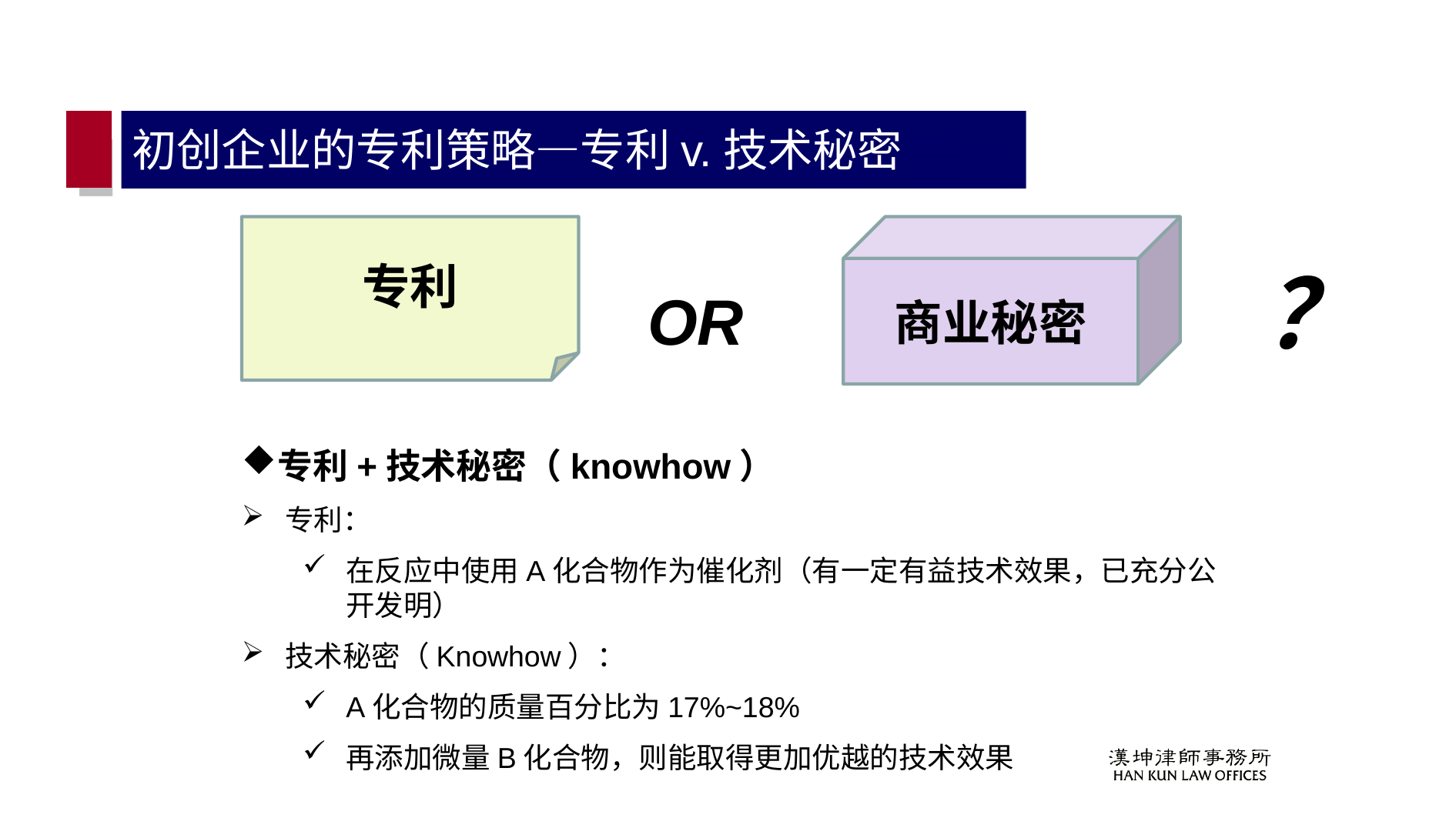

# 初创企业的专利策略—专利v.技术秘密

专利
商业秘密
？
OR
专利+技术秘密（knowhow）
专利：
在反应中使用A化合物作为催化剂（有一定有益技术效果，已充分公开发明）
技术秘密（Knowhow）：
A化合物的质量百分比为17%~18%
再添加微量B化合物，则能取得更加优越的技术效果